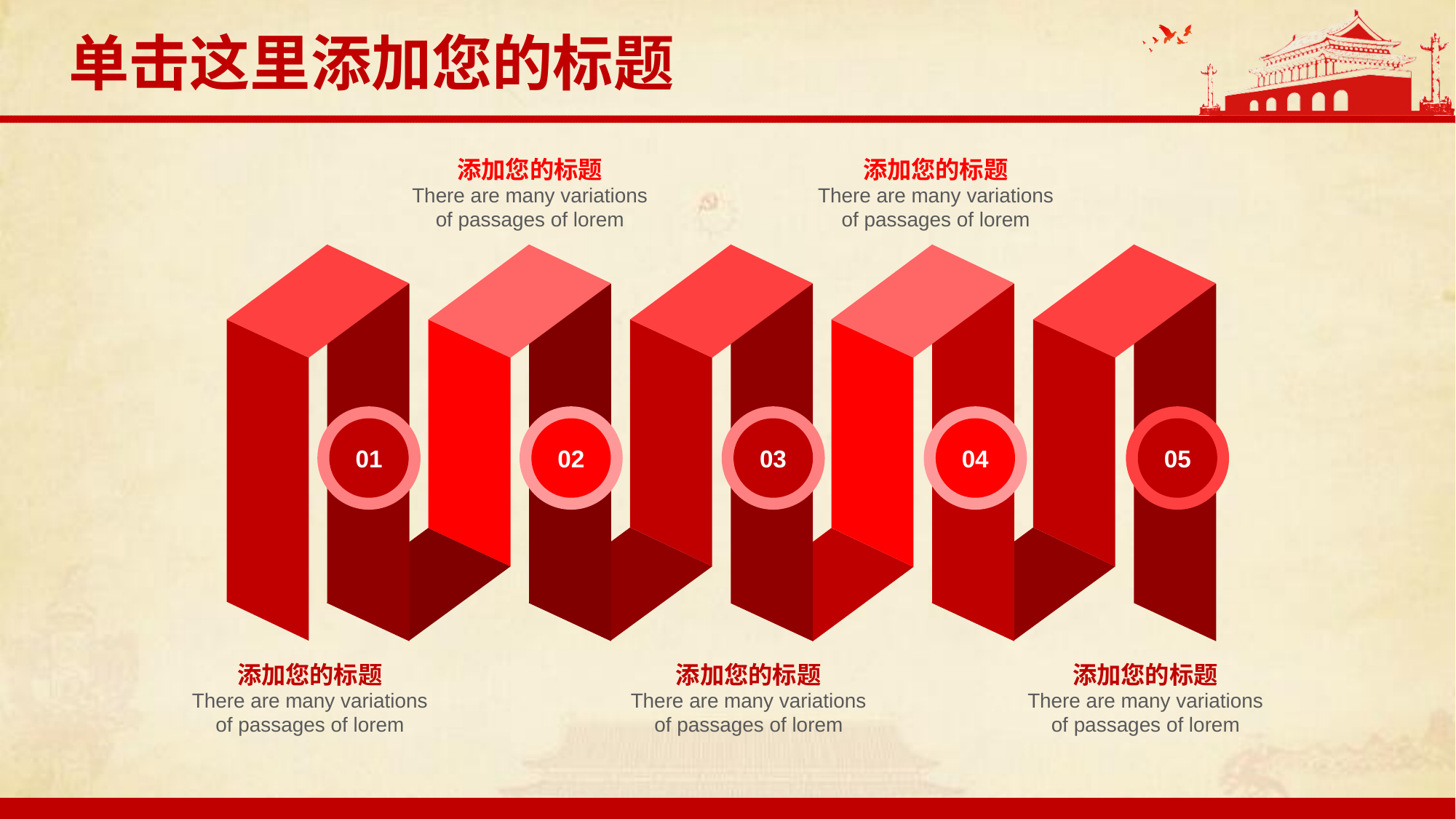

单击这里添加您的标题
添加您的标题
There are many variations of passages of lorem
添加您的标题
There are many variations of passages of lorem

01

02

03

04

05

添加您的标题
There are many variations of passages of lorem
添加您的标题
There are many variations of passages of lorem
添加您的标题
There are many variations of passages of lorem